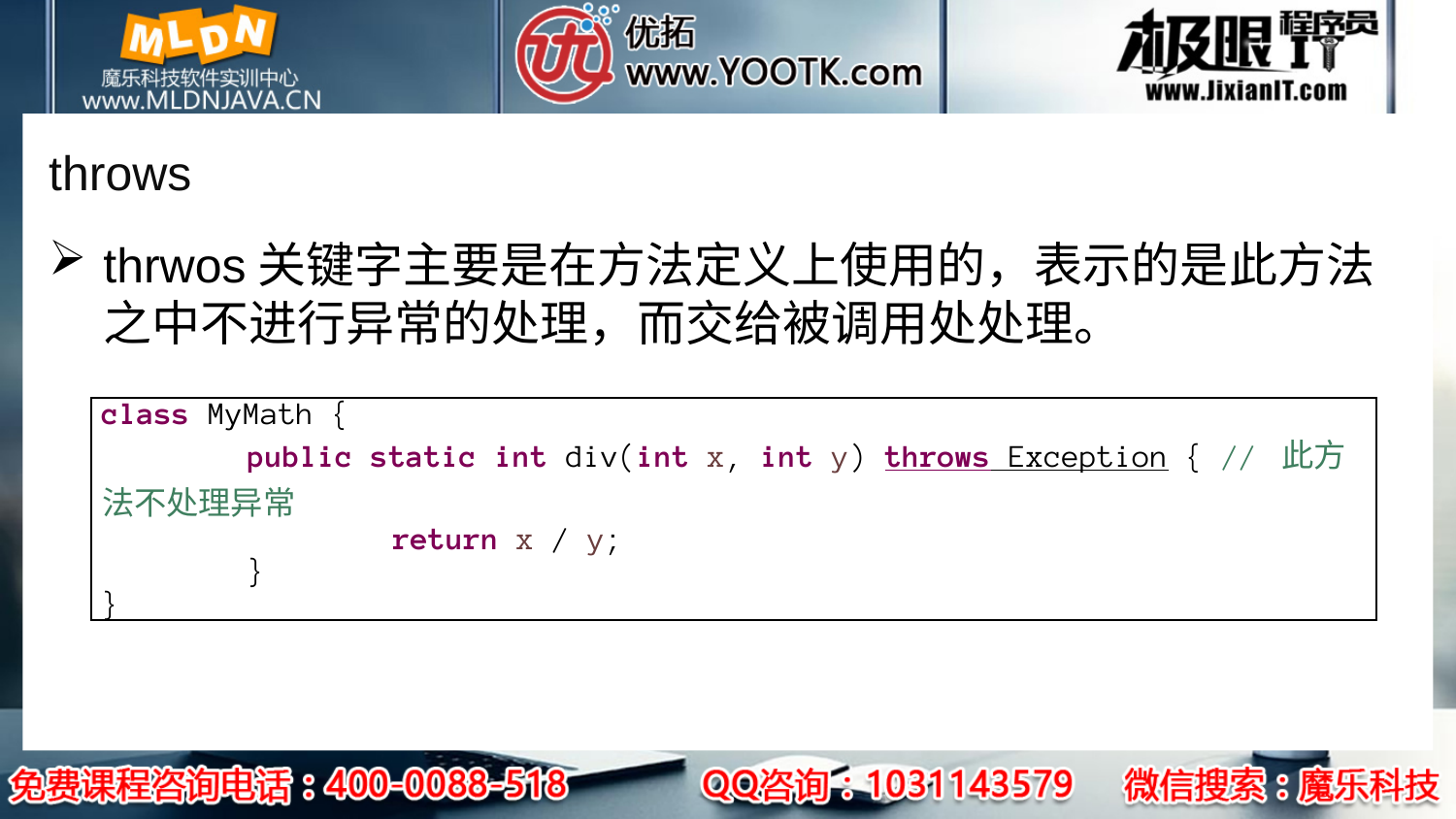

# throws
thrwos关键字主要是在方法定义上使用的，表示的是此方法之中不进行异常的处理，而交给被调用处处理。
| class MyMath { public static int div(int x, int y) throws Exception { // 此方法不处理异常 return x / y; } } |
| --- |